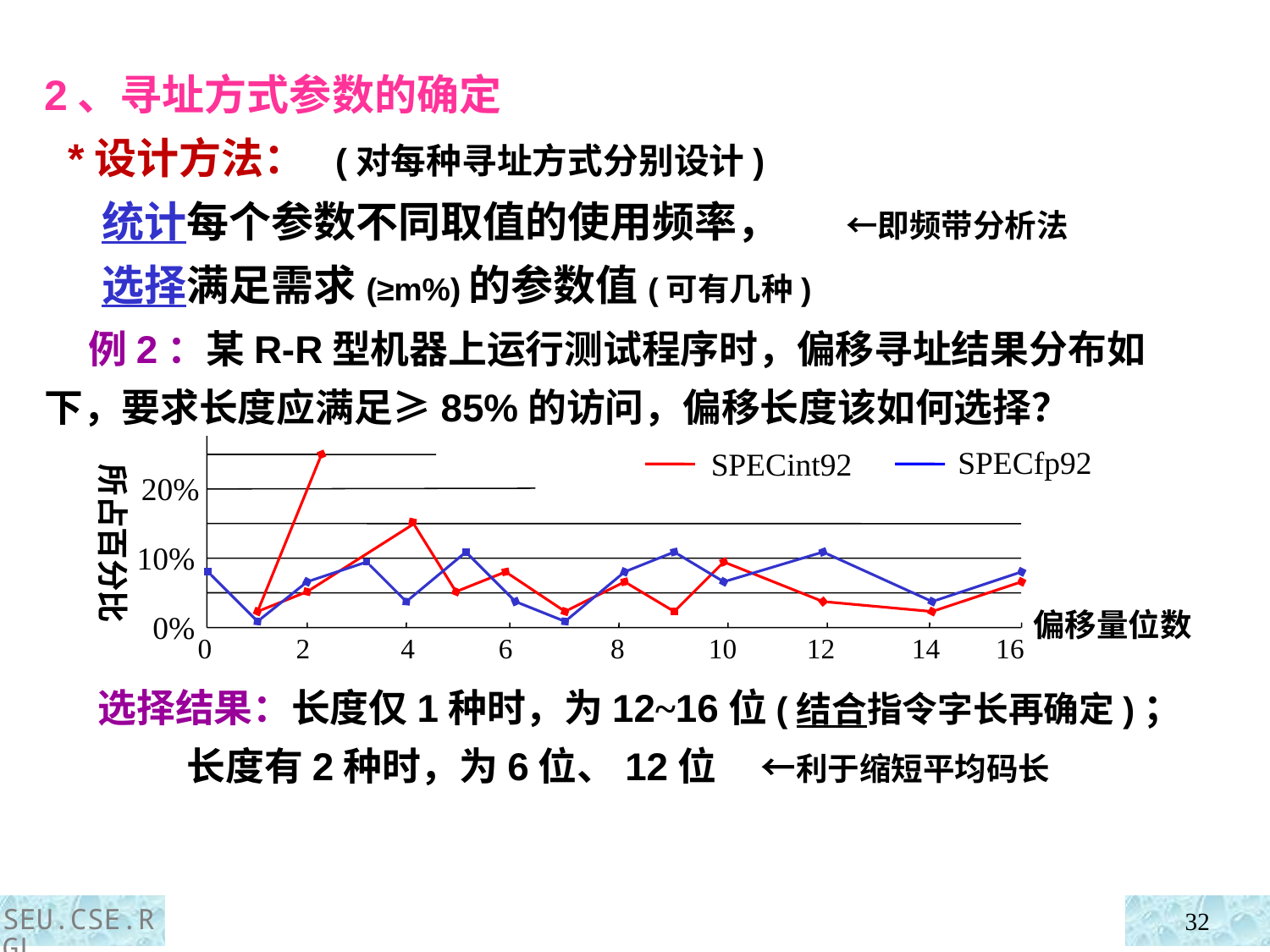

2、寻址方式参数的确定
  *设计方法：  (对每种寻址方式分别设计)
     统计每个参数不同取值的使用频率，       ←即频带分析法
     选择满足需求(≥m%)的参数值(可有几种)
    例2：某R-R型机器上运行测试程序时，偏移寻址结果分布如下，要求长度应满足≥85%的访问，偏移长度该如何选择？

SPECfp92
SPECint92
所占百分比

20%

10%

偏移量位数
0%

0            2             4            6              8            10          12           14        16

     选择结果：长度仅1种时，为12~16位(结合指令字长再确定)；
               长度有2种时，为6位、12位     ←利于缩短平均码长
SEU.CSE.RGL
32